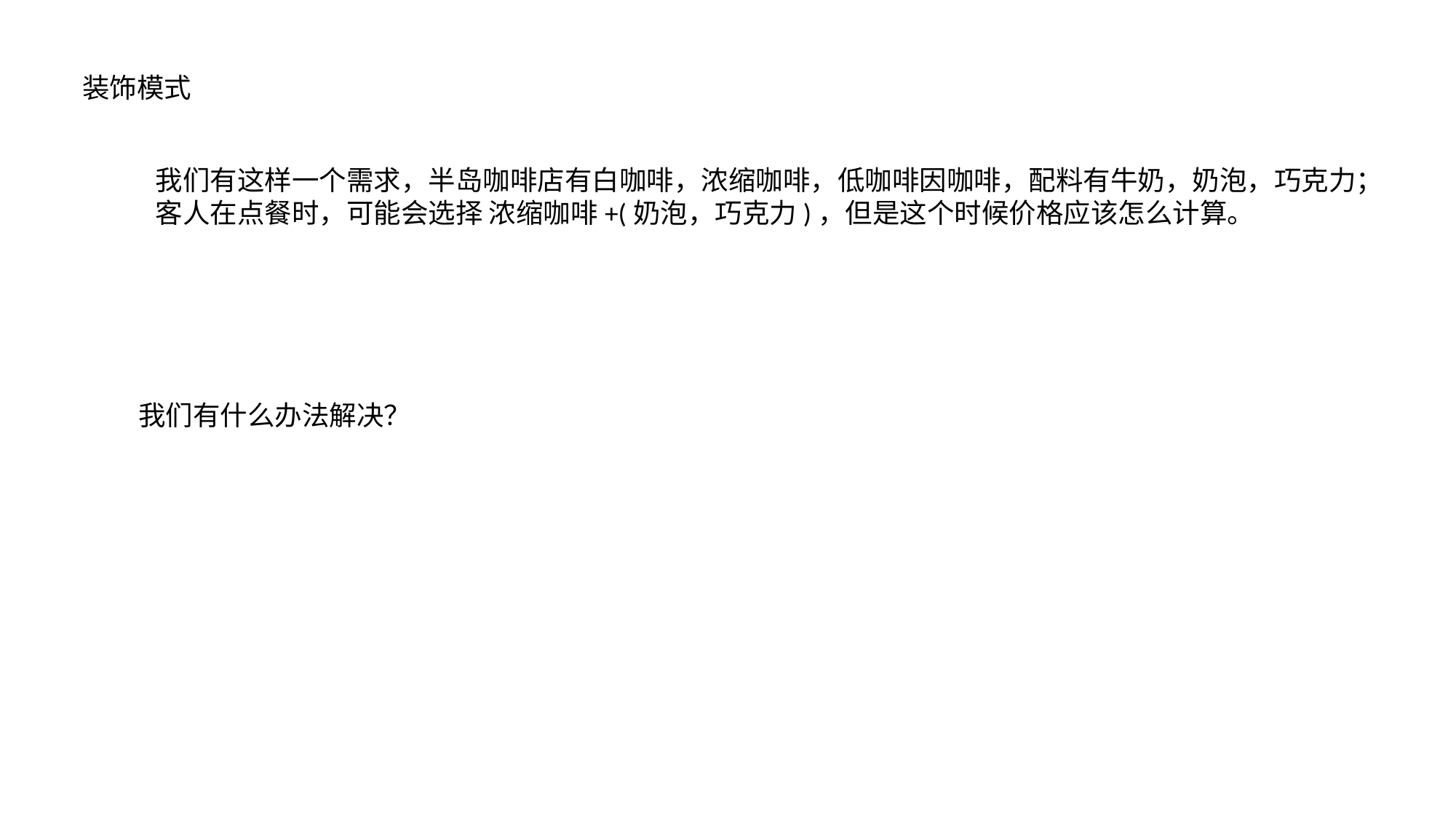

装饰模式
我们有这样一个需求，半岛咖啡店有白咖啡，浓缩咖啡，低咖啡因咖啡，配料有牛奶，奶泡，巧克力；
客人在点餐时，可能会选择 浓缩咖啡+(奶泡，巧克力)，但是这个时候价格应该怎么计算。
我们有什么办法解决？